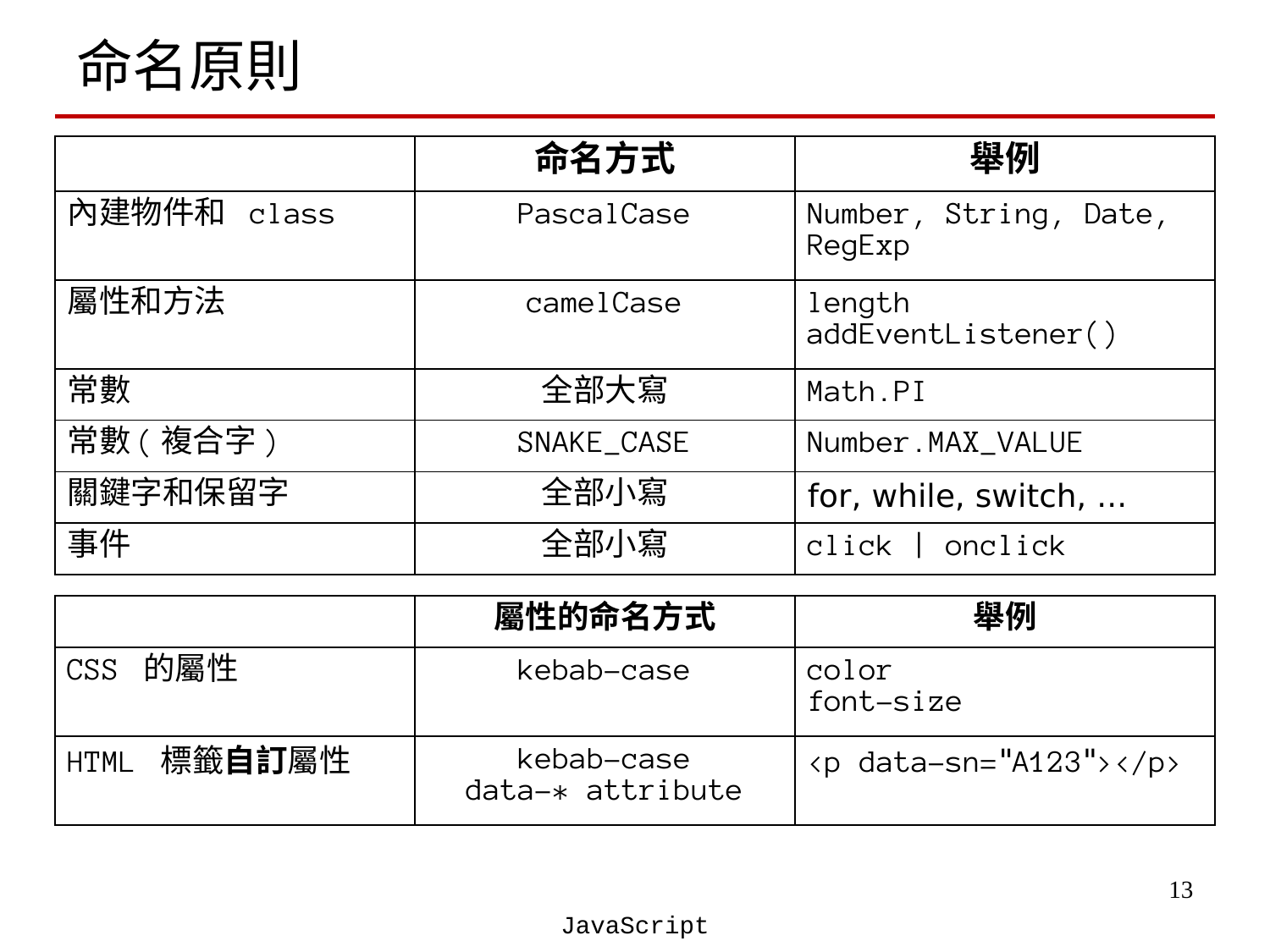

# 命名原則
|  | 命名方式 | 舉例 |
| --- | --- | --- |
| 內建物件和 class | PascalCase | Number, String, Date, RegExp |
| 屬性和方法 | camelCase | length addEventListener() |
| 常數 | 全部大寫 | Math.PI |
| 常數(複合字) | SNAKE\_CASE | Number.MAX\_VALUE |
| 關鍵字和保留字 | 全部小寫 | for, while, switch, ... |
| 事件 | 全部小寫 | click | onclick |
|  | 屬性的命名方式 | 舉例 |
| --- | --- | --- |
| CSS 的屬性 | kebab-case | color font-size |
| HTML 標籤自訂屬性 | kebab-case data-\* attribute | <p data-sn="A123"></p> |
13
JavaScript